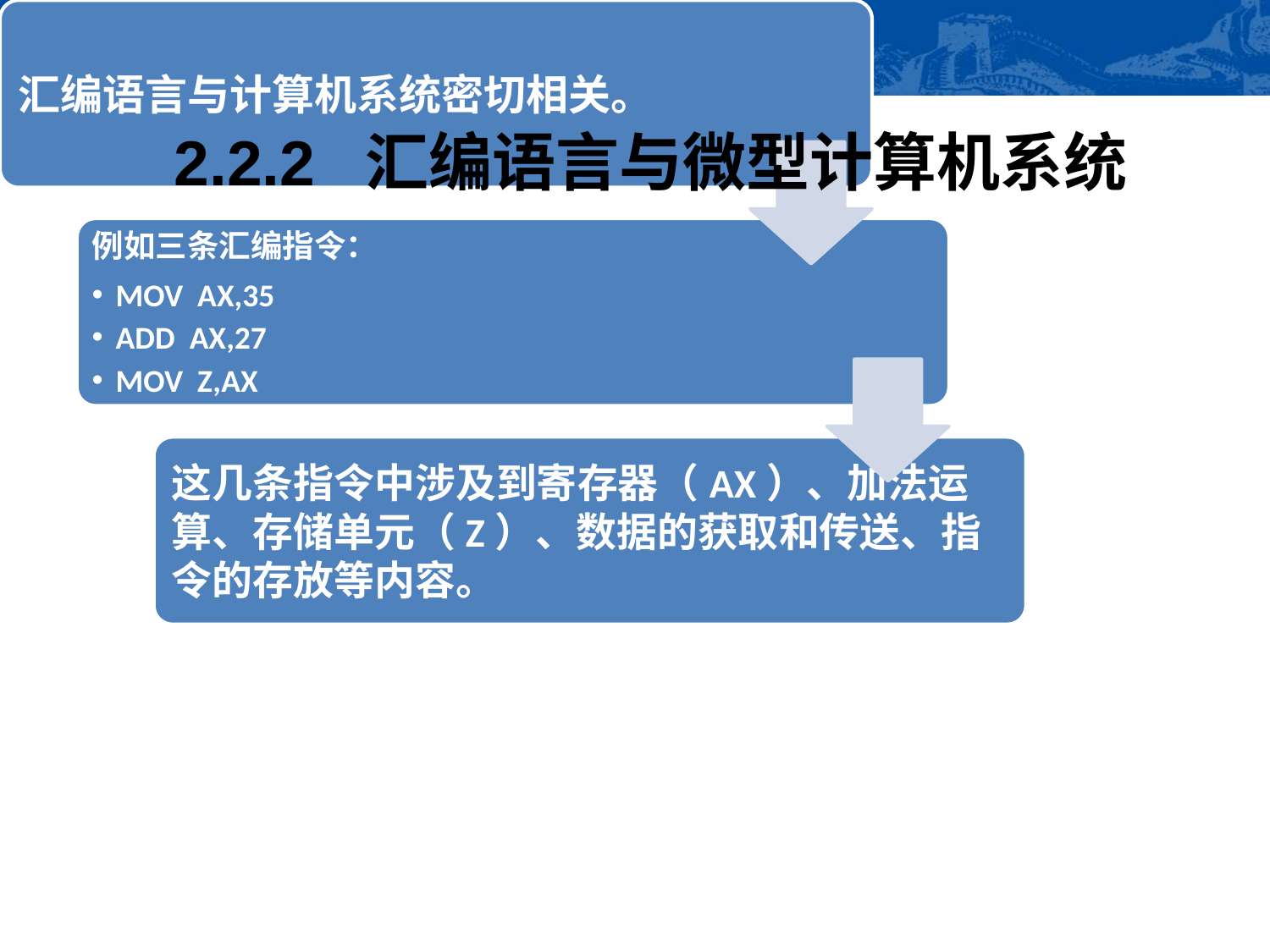

# 2.2.2  汇编语言与微型计算机系统
汇编语言与计算机系统密切相关。
例如三条汇编指令：
MOV  AX,35
ADD  AX,27
MOV  Z,AX
这几条指令中涉及到寄存器（AX）、加法运算、存储单元（Z）、数据的获取和传送、指令的存放等内容。